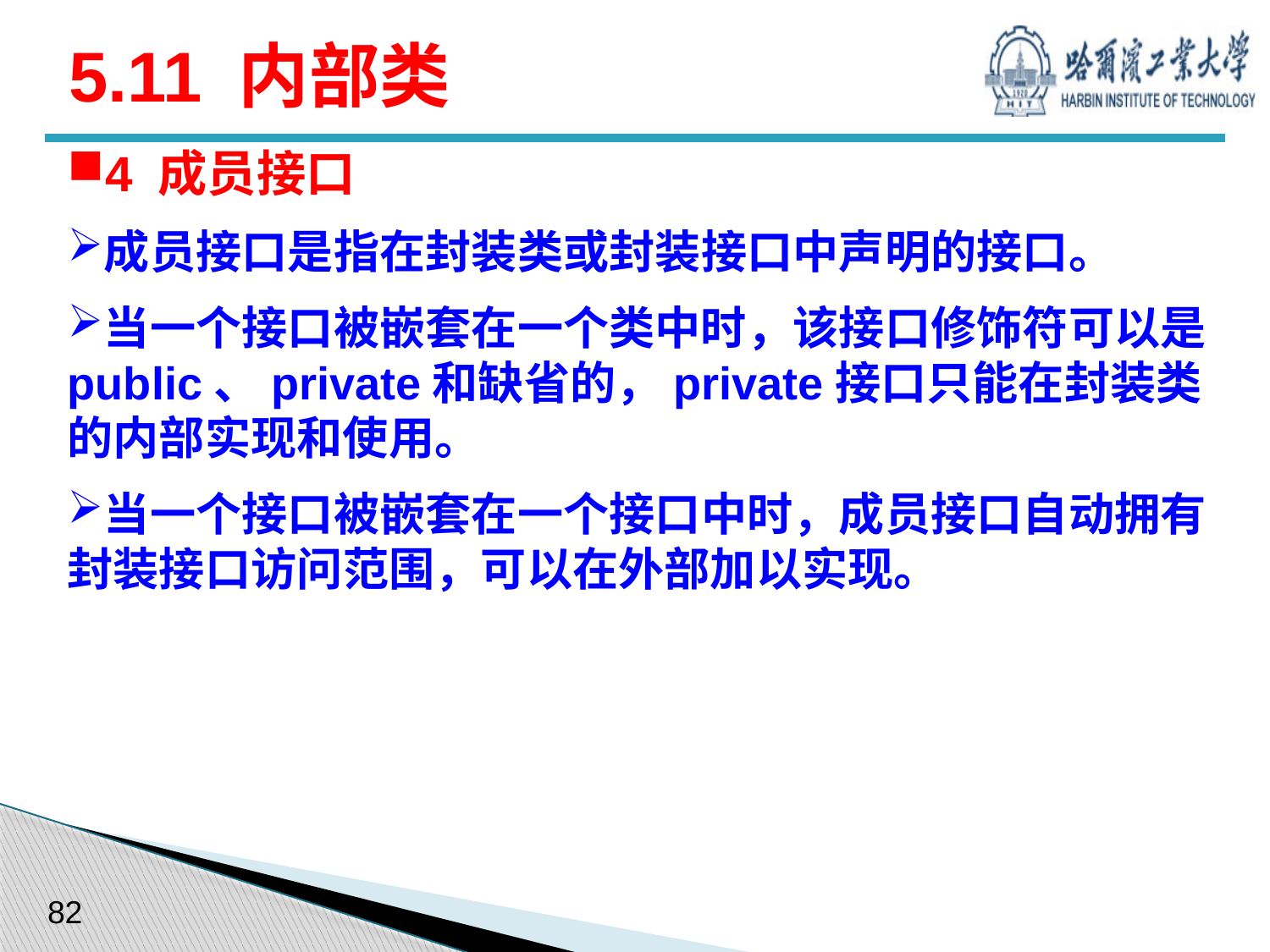

# 5.11 内部类
4 成员接口
成员接口是指在封装类或封装接口中声明的接口。
当一个接口被嵌套在一个类中时，该接口修饰符可以是public、private和缺省的，private接口只能在封装类的内部实现和使用。
当一个接口被嵌套在一个接口中时，成员接口自动拥有封装接口访问范围，可以在外部加以实现。